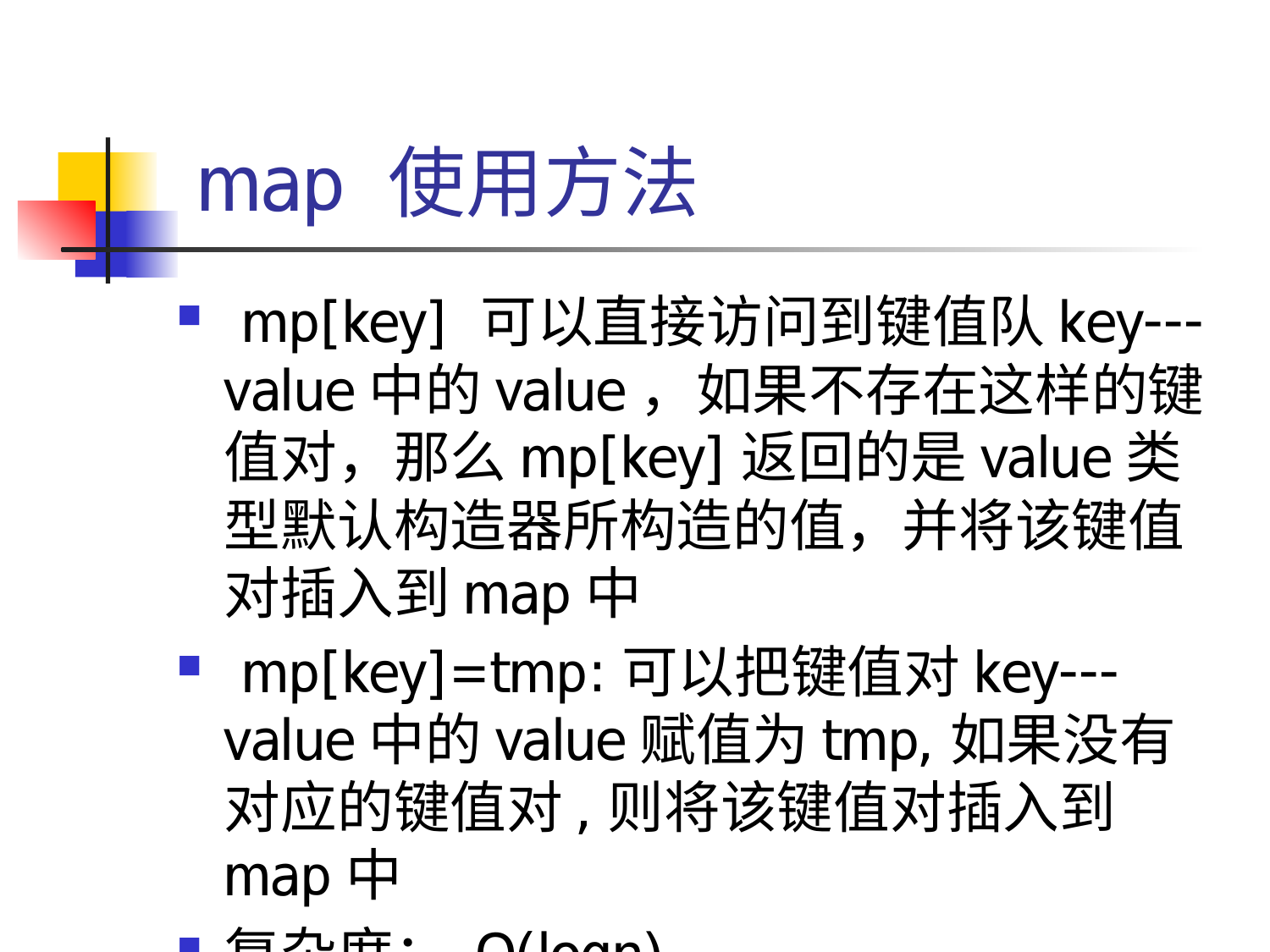

# map 使用方法
 mp[key] 可以直接访问到键值队key---value中的value，如果不存在这样的键值对，那么mp[key]返回的是value类型默认构造器所构造的值，并将该键值对插入到map中
 mp[key]=tmp:可以把键值对key---value中的value赋值为tmp,如果没有对应的键值对,则将该键值对插入到map中
复杂度： O(logn)